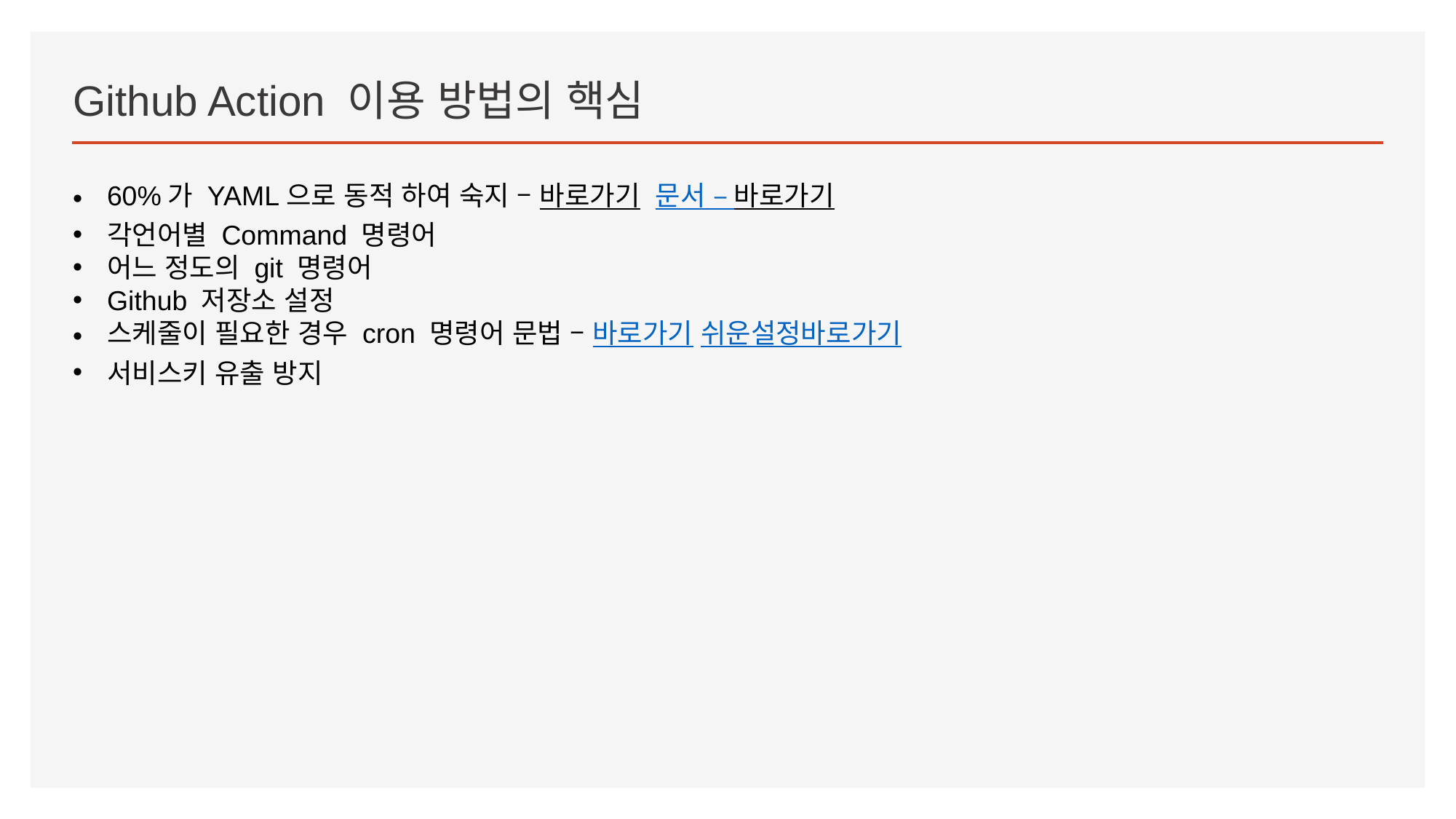

# Github Action 이용 방법의 핵심
60%가 YAML으로 동적 하여 숙지 – 바로가기  문서 – 바로가기
각언어별 Command 명령어
어느 정도의 git 명령어
Github 저장소 설정
스케줄이 필요한 경우 cron 명령어 문법 – 바로가기 쉬운설정바로가기
서비스키 유출 방지